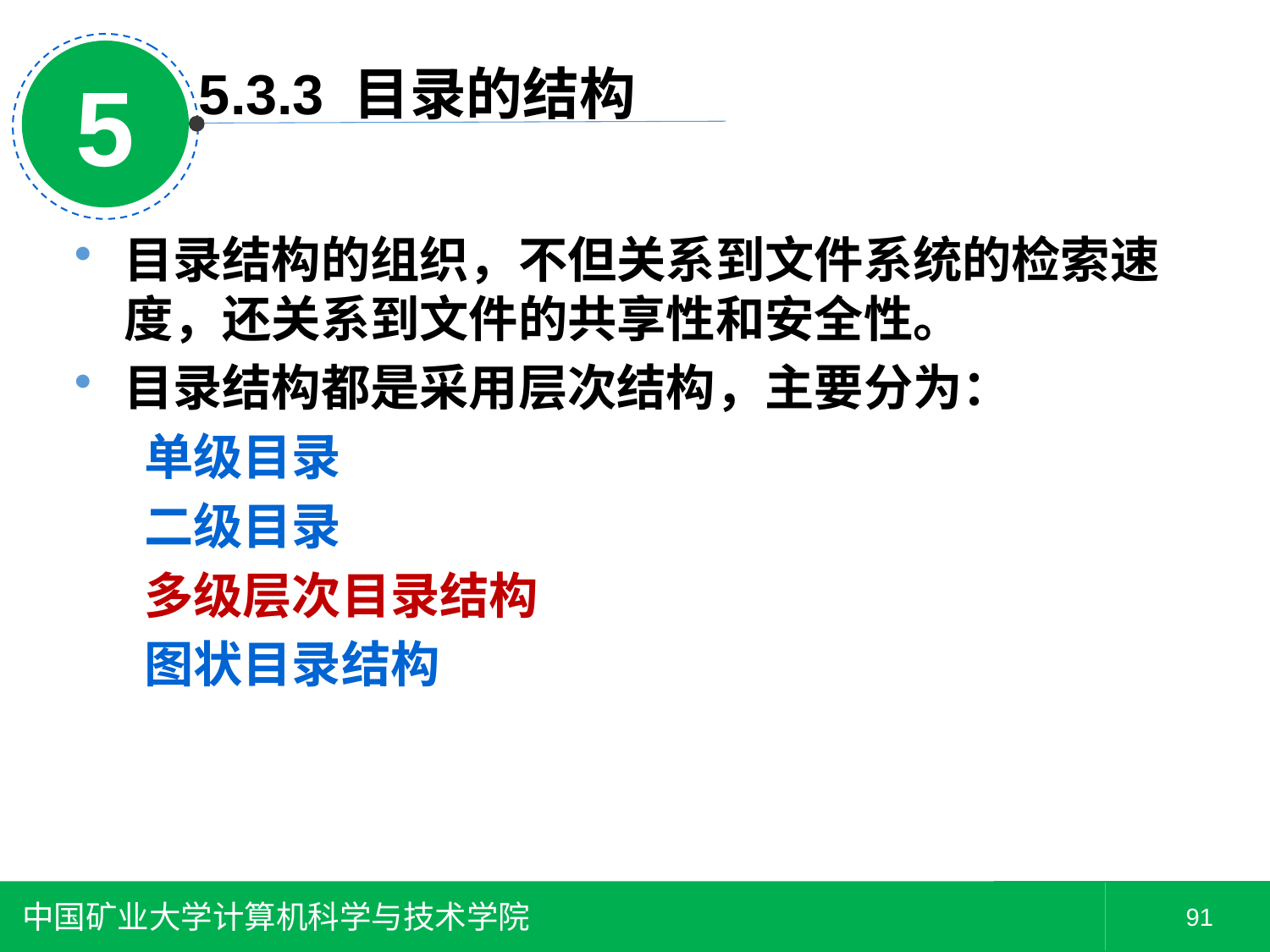

5
5.3.3 目录的结构

目录结构的组织，不但关系到文件系统的检索速度，还关系到文件的共享性和安全性。
目录结构都是采用层次结构，主要分为：
     单级目录
     二级目录
     多级层次目录结构
     图状目录结构